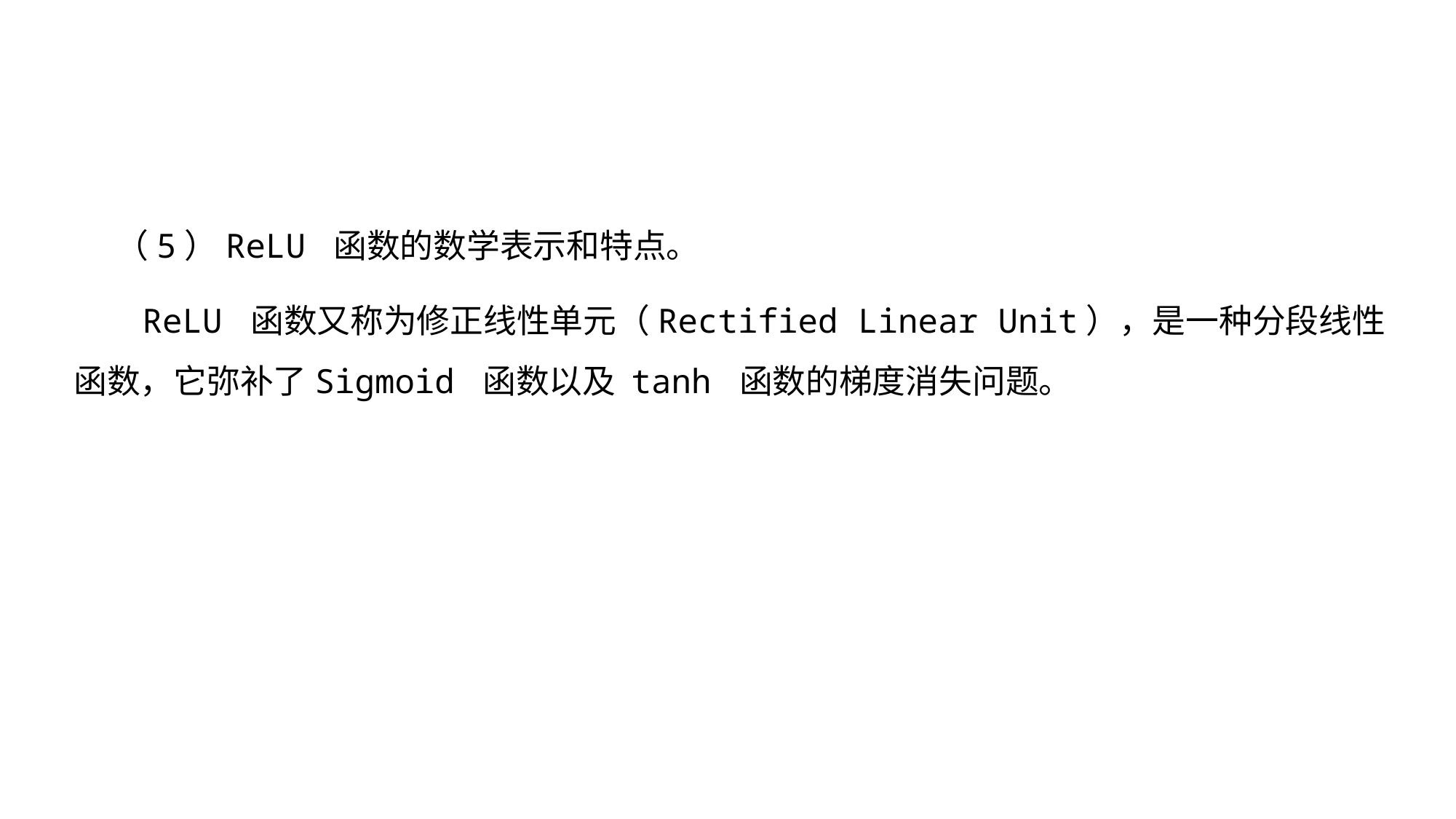

（5）ReLU 函数的数学表示和特点。
ReLU 函数又称为修正线性单元（Rectified Linear Unit），是一种分段线性函数，它弥补了Sigmoid 函数以及 tanh 函数的梯度消失问题。